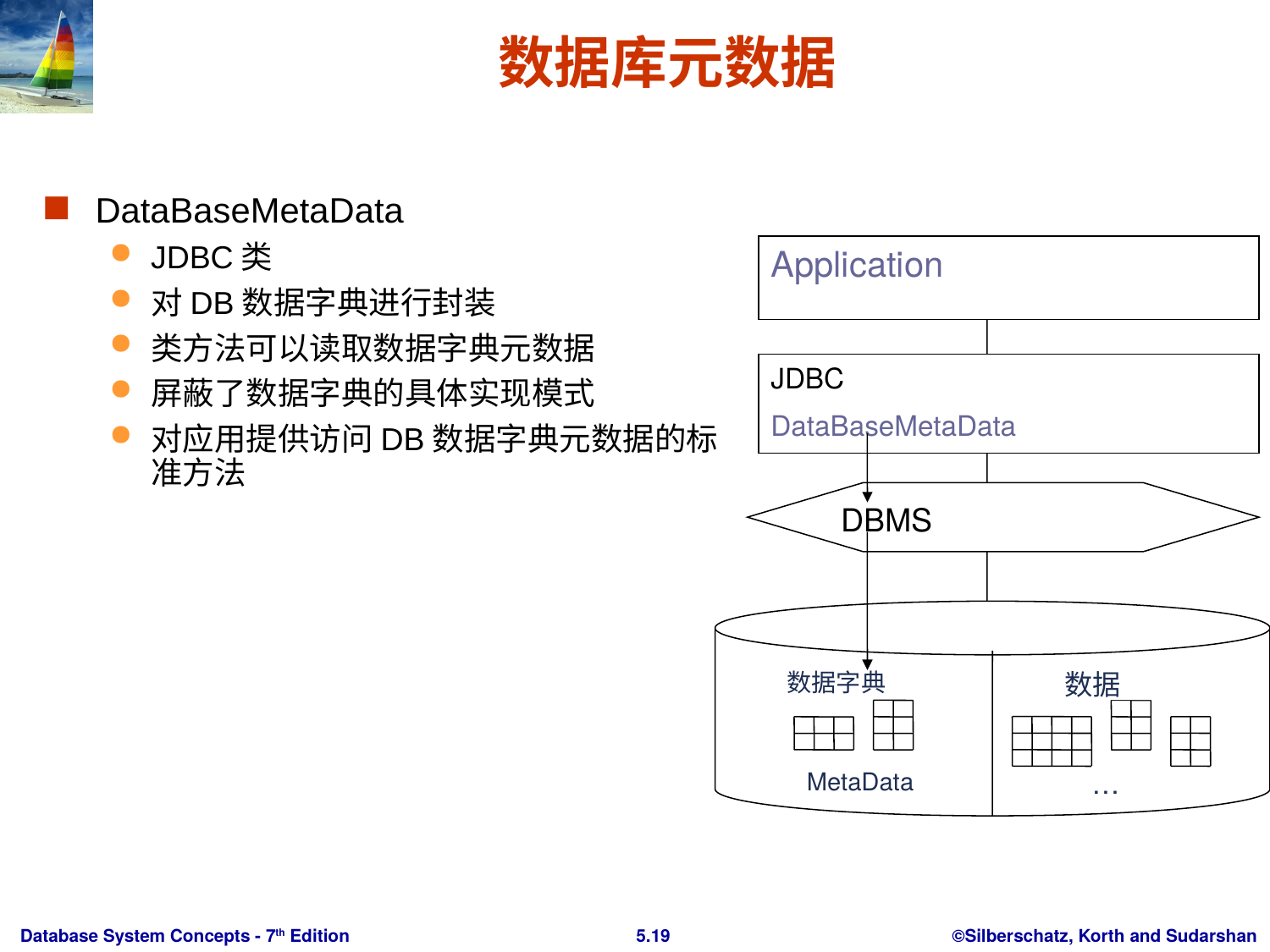

# 数据库元数据
DataBaseMetaData
JDBC类
对DB数据字典进行封装
类方法可以读取数据字典元数据
屏蔽了数据字典的具体实现模式
对应用提供访问DB数据字典元数据的标准方法

Application

JDBC
DataBaseMetaData

DBMS

数据
数据字典

…
MetaData